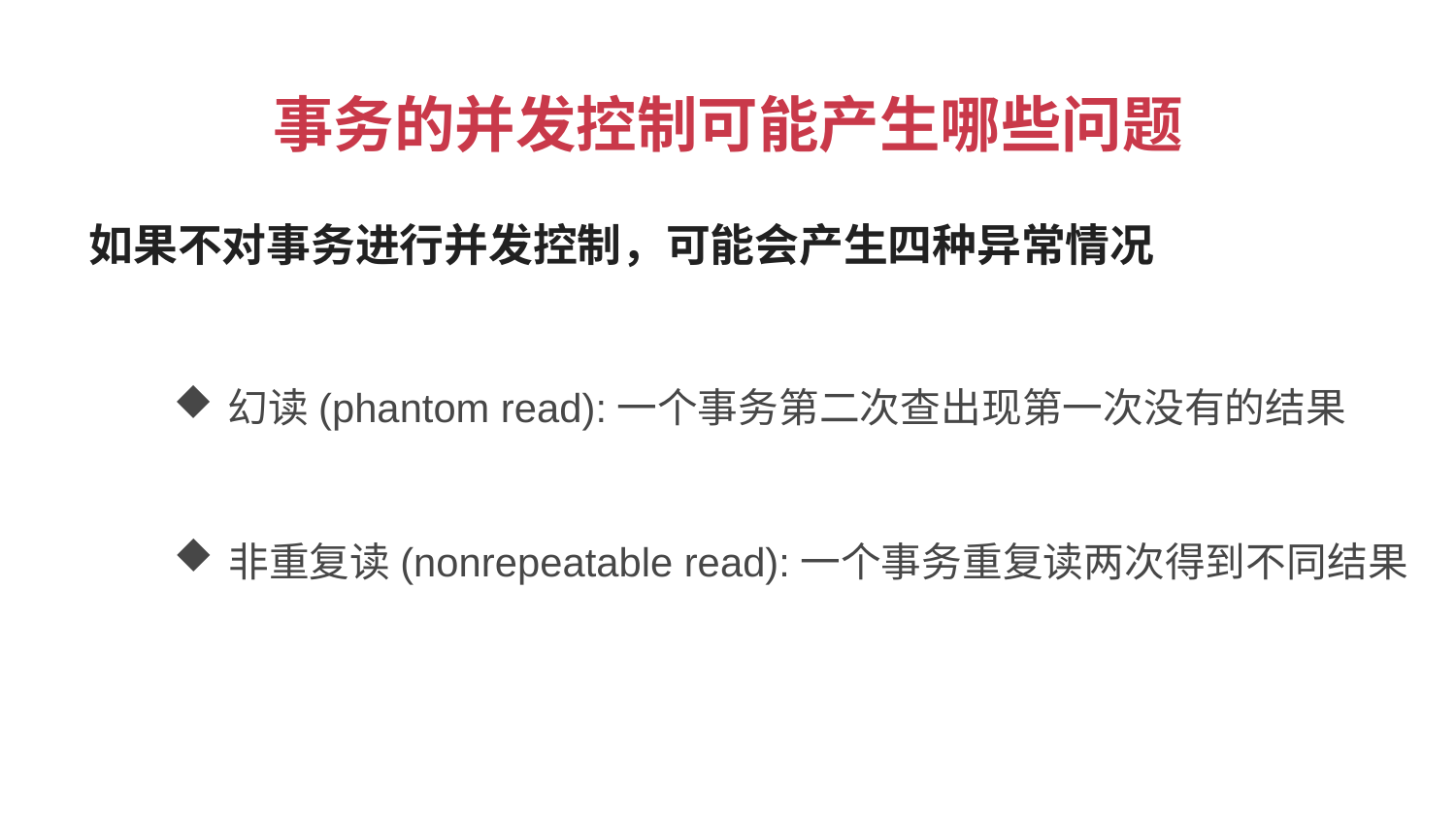

事务的并发控制可能产生哪些问题

如果不对事务进行并发控制，可能会产生四种异常情况

幻读(phantom read):一个事务第二次查出现第一次没有的结果
非重复读(nonrepeatable read):一个事务重复读两次得到不同结果